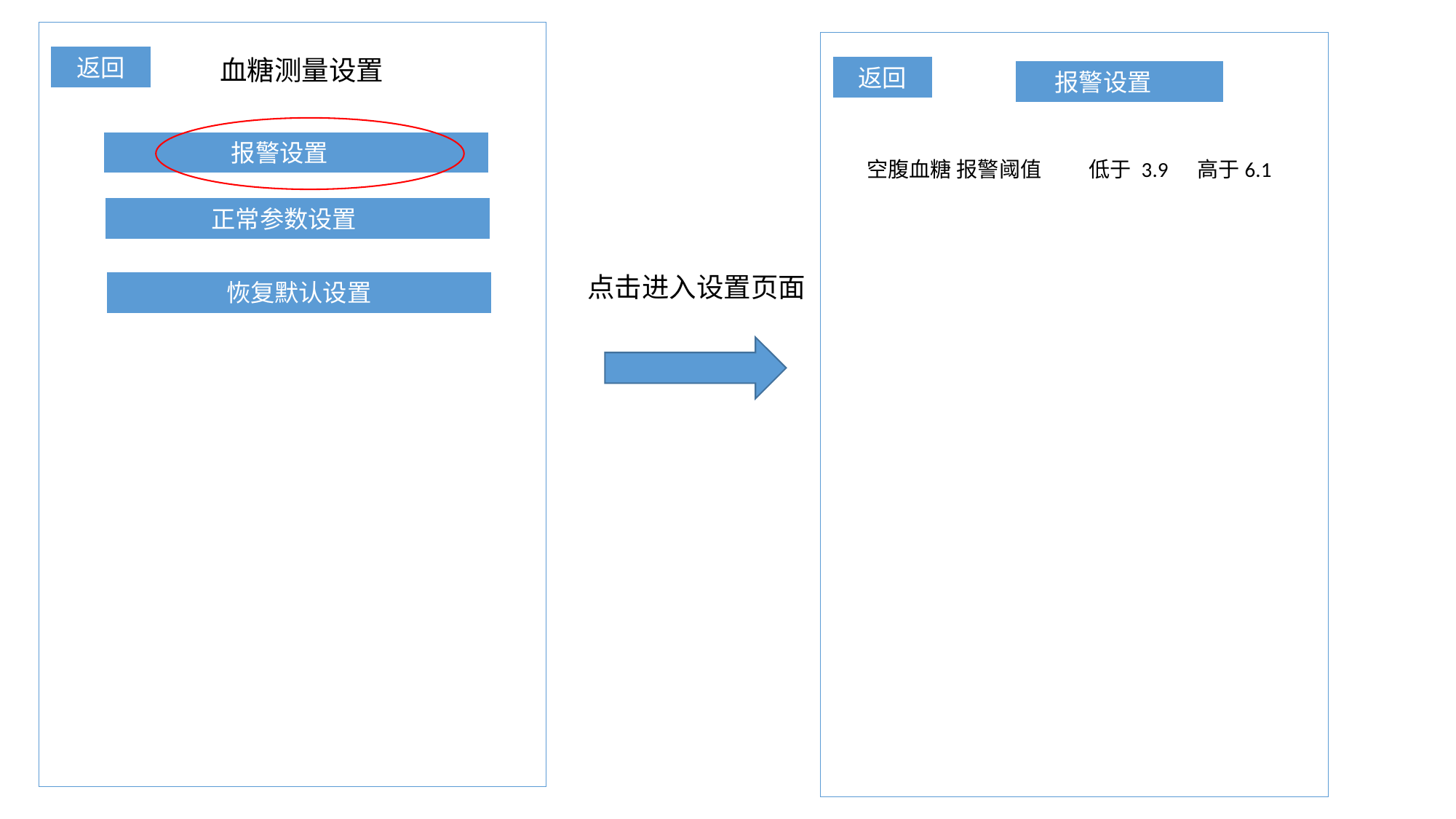

返回
血糖测量设置
返回
报警设置

报警设置
空腹血糖 报警阈值          低于 3.9     高于6.1
正常参数设置
点击进入设置页面
恢复默认设置